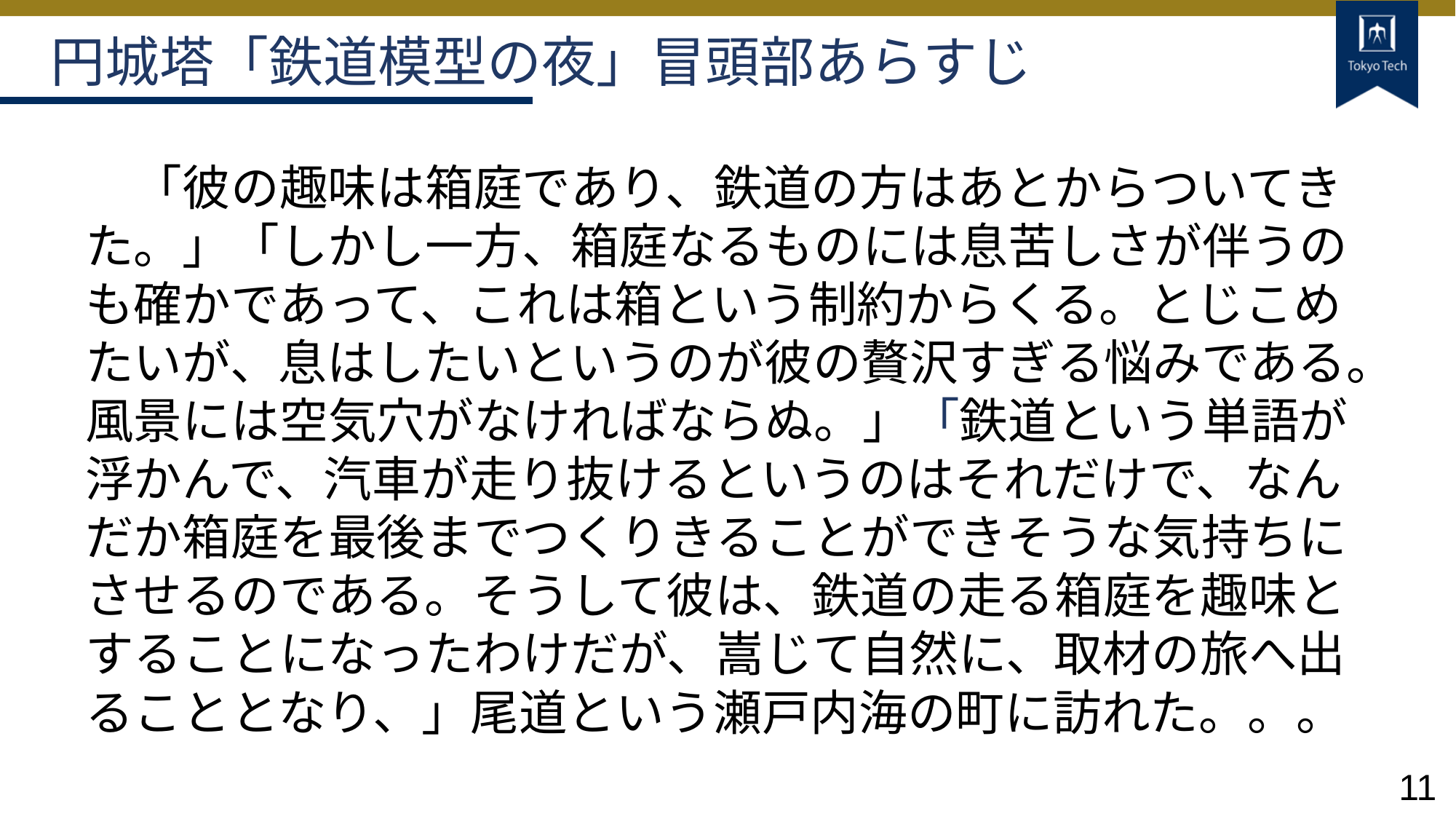

# 円城塔「鉄道模型の夜」冒頭部あらすじ
　「彼の趣味は箱庭であり、鉄道の方はあとからついてきた。」「しかし一方、箱庭なるものには息苦しさが伴うのも確かであって、これは箱という制約からくる。とじこめたいが、息はしたいというのが彼の贅沢すぎる悩みである。風景には空気穴がなければならぬ。」「鉄道という単語が浮かんで、汽車が走り抜けるというのはそれだけで、なんだか箱庭を最後までつくりきることができそうな気持ちにさせるのである。そうして彼は、鉄道の走る箱庭を趣味とすることになったわけだが、嵩じて自然に、取材の旅へ出ることとなり、」尾道という瀬戸内海の町に訪れた。。。